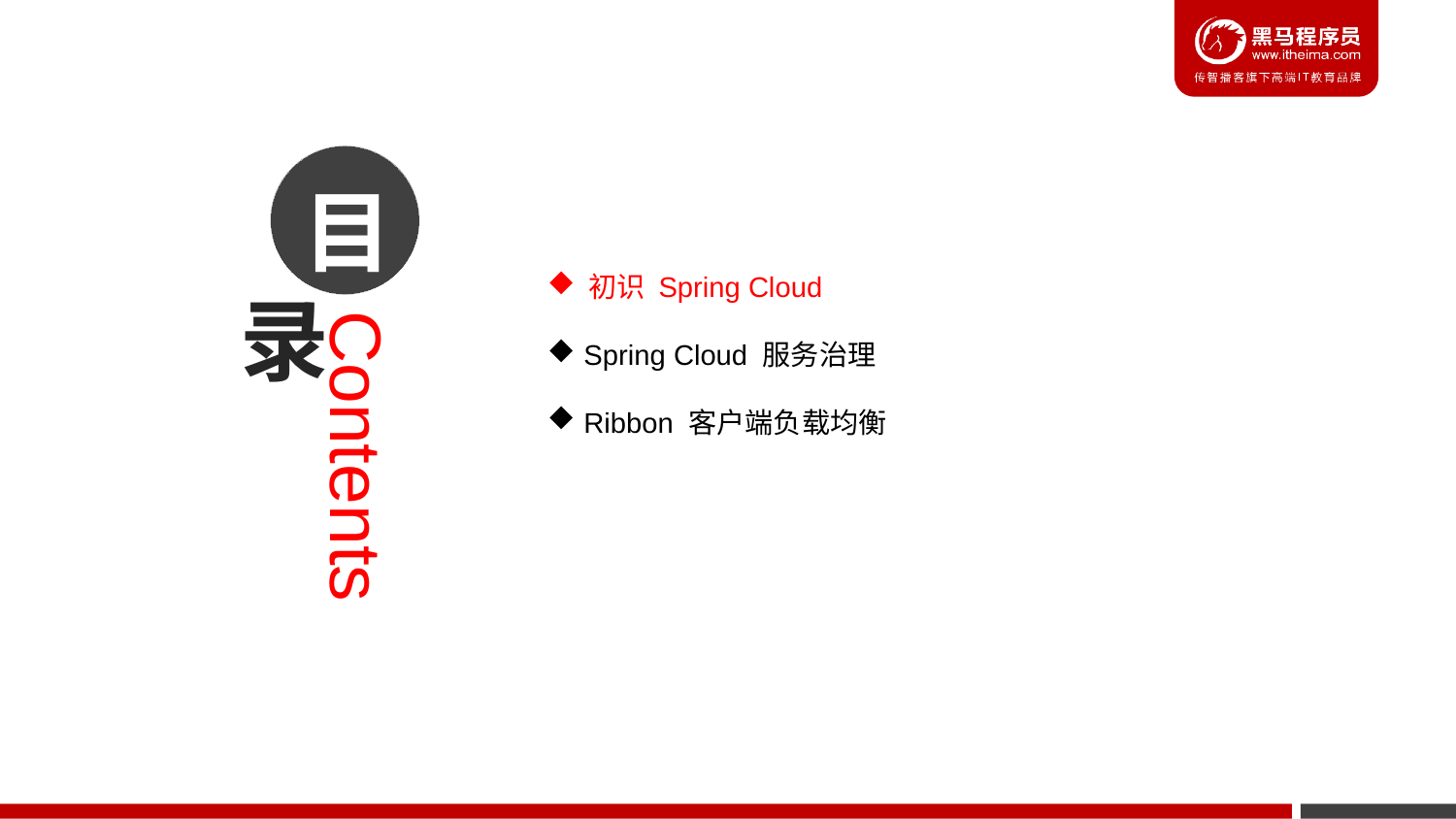

目
 初识 Spring Cloud
 Spring Cloud 服务治理
 Ribbon 客户端负载均衡
录
Contents